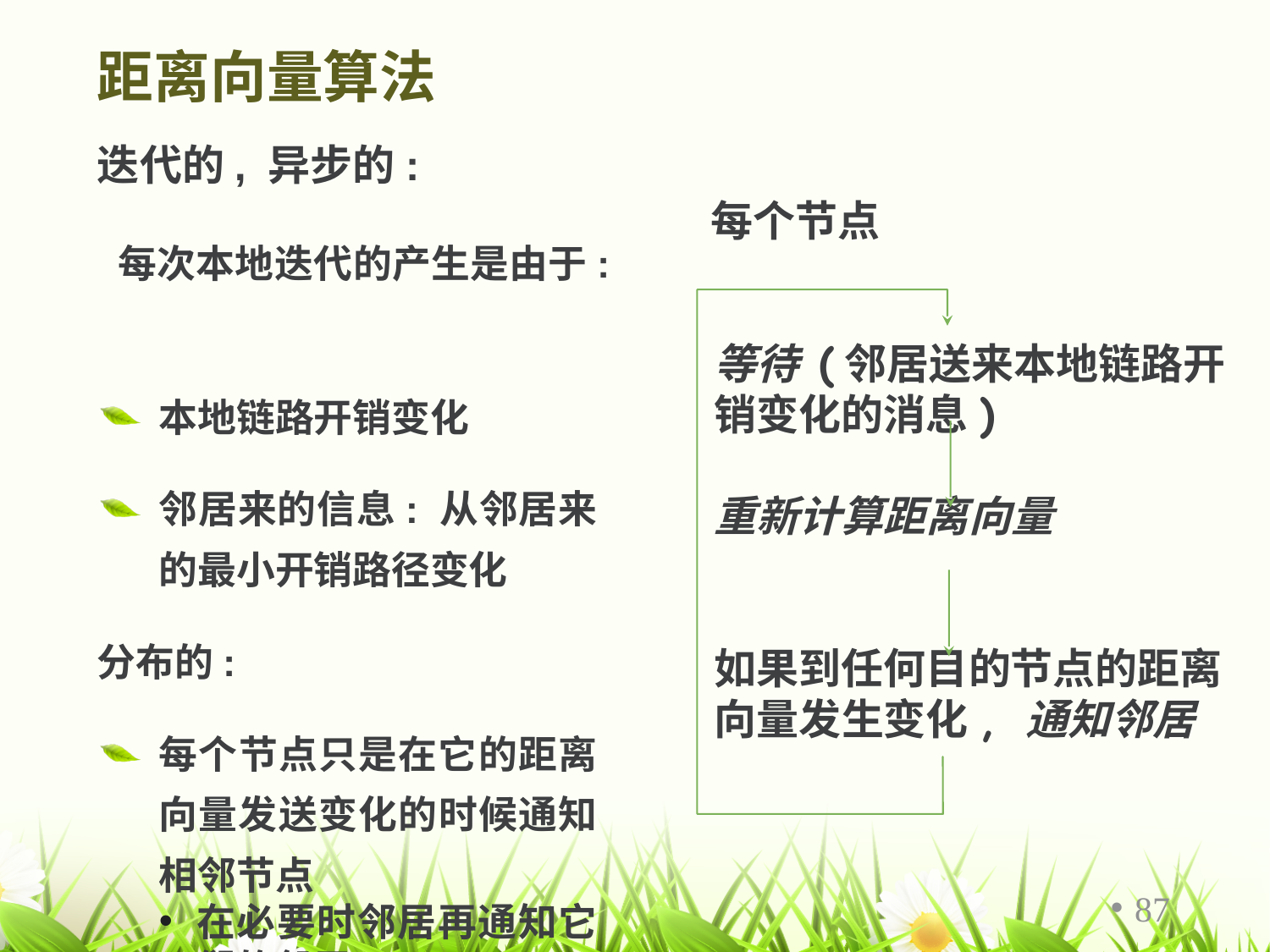

# 距离向量算法
迭代的, 异步的:
 每次本地迭代的产生是由于:
本地链路开销变化
邻居来的信息: 从邻居来的最小开销路径变化
分布的:
每个节点只是在它的距离向量发送变化的时候通知相邻节点
在必要时邻居再通知它们的邻居
每个节点

等待 (邻居送来本地链路开销变化的消息)

重新计算距离向量

如果到任何目的节点的距离向量发生变化, 通知邻居

87